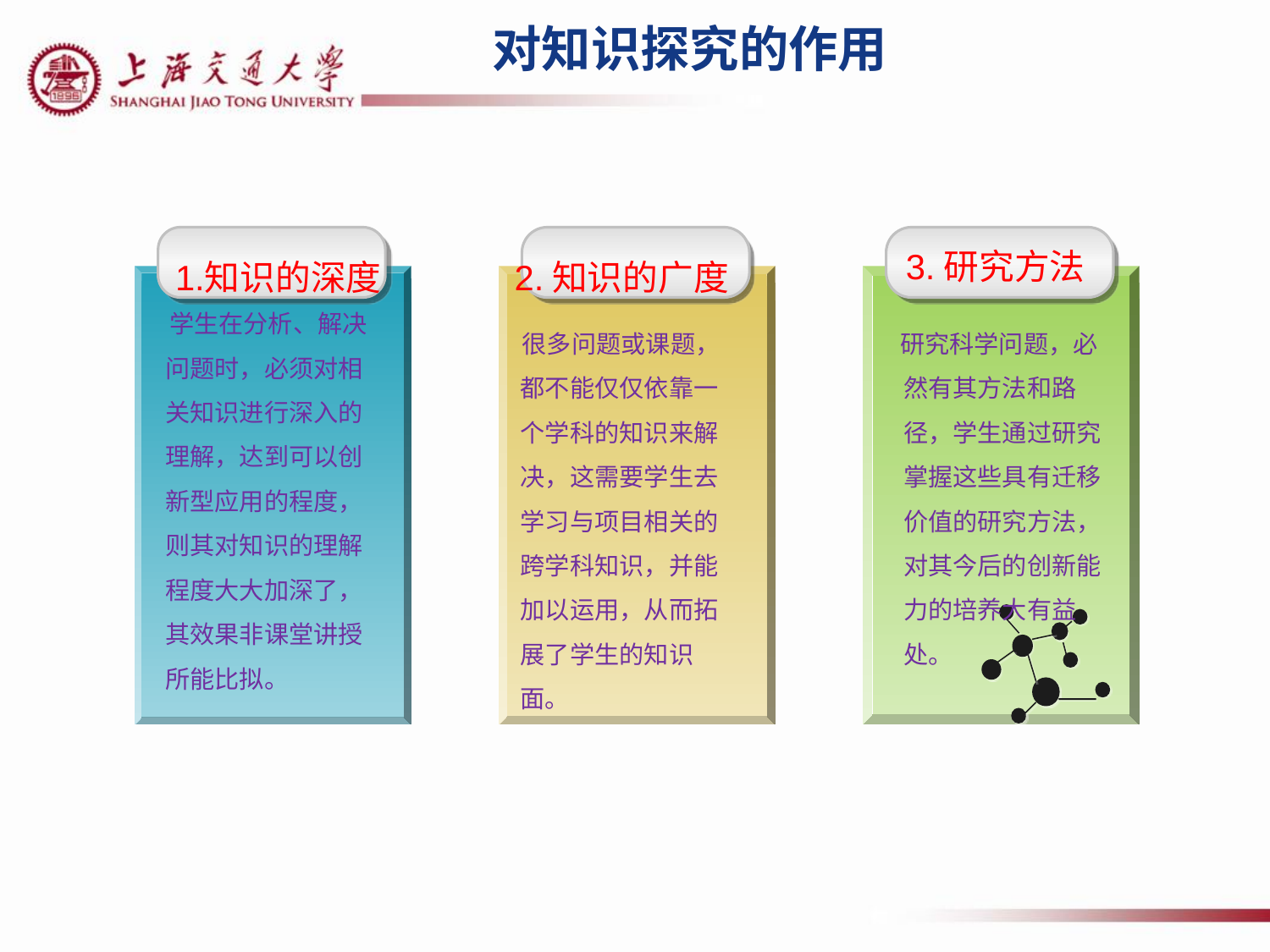

# 对知识探究的作用

知识的深度
2.知识的广度
3.研究方法

    学生在分析、解决问题时，必须对相关知识进行深入的理解，达到可以创新型应用的程度，则其对知识的理解程度大大加深了，其效果非课堂讲授所能比拟。

     很多问题或课题，都不能仅仅依靠一个学科的知识来解决，这需要学生去学习与项目相关的跨学科知识，并能加以运用，从而拓展了学生的知识面。
       研究科学问题，必然有其方法和路径，学生通过研究掌握这些具有迁移价值的研究方法，对其今后的创新能力的培养大有益处。